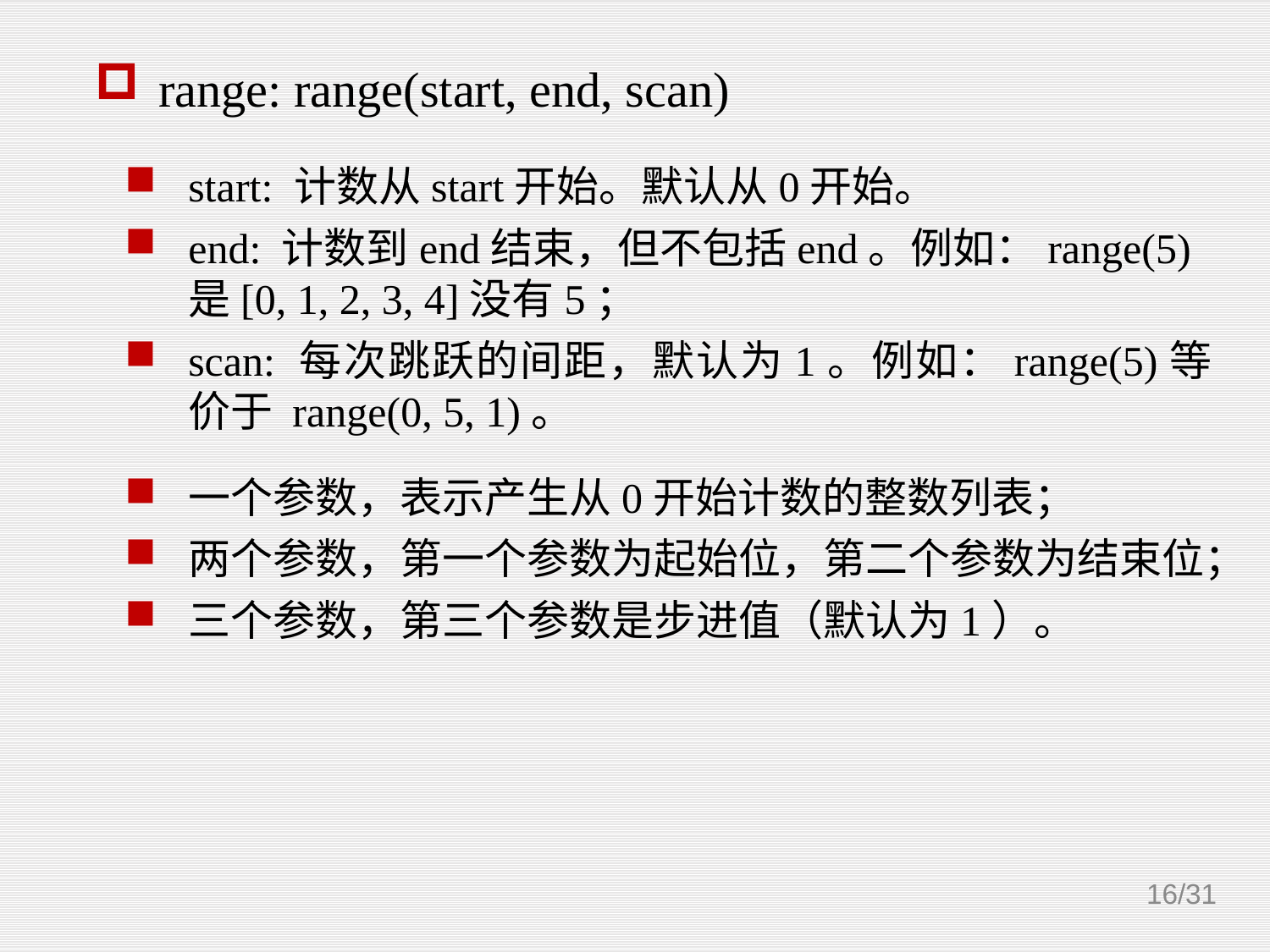

range: range(start, end, scan)

start: 计数从start开始。默认从0开始。
end: 计数到end结束，但不包括end。例如：range(5)是[0, 1, 2, 3, 4]没有5；
scan: 每次跳跃的间距，默认为1。例如：range(5)等价于 range(0, 5, 1)。
一个参数，表示产生从0开始计数的整数列表；
两个参数，第一个参数为起始位，第二个参数为结束位；
三个参数，第三个参数是步进值（默认为1）。